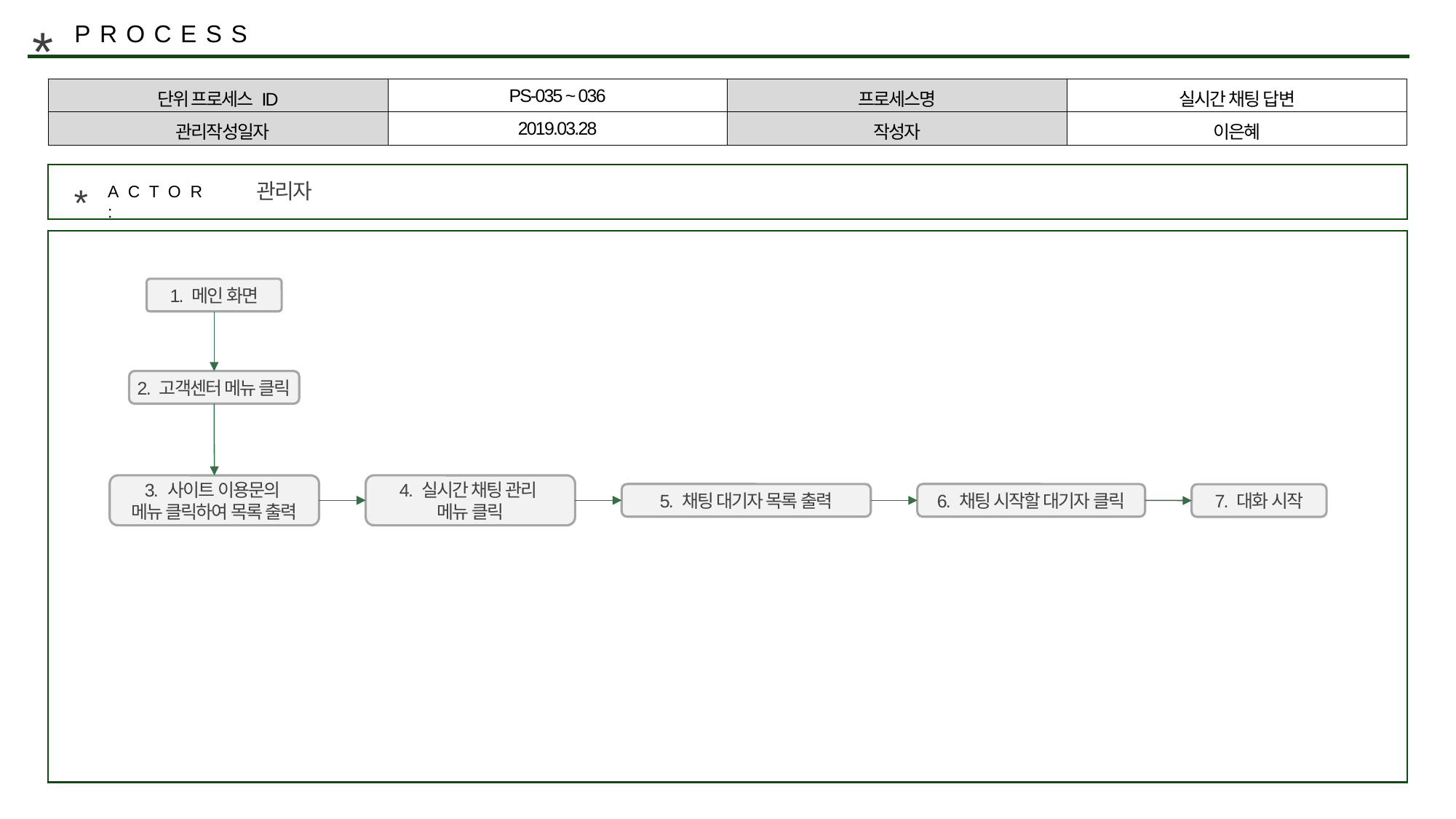

*
PROCESS
| 단위 프로세스 ID | PS-035 ~ 036 | 프로세스명 | 실시간 채팅 답변 |
| --- | --- | --- | --- |
| 관리작성일자 | 2019.03.28 | 작성자 | 이은혜 |

관리자
*
ACTOR :

1. 메인 화면
2. 고객센터 메뉴 클릭
3. 사이트 이용문의
메뉴 클릭하여 목록 출력
4. 실시간 채팅 관리
메뉴 클릭
5. 채팅 대기자 목록 출력
6. 채팅 시작할 대기자 클릭
7. 대화 시작